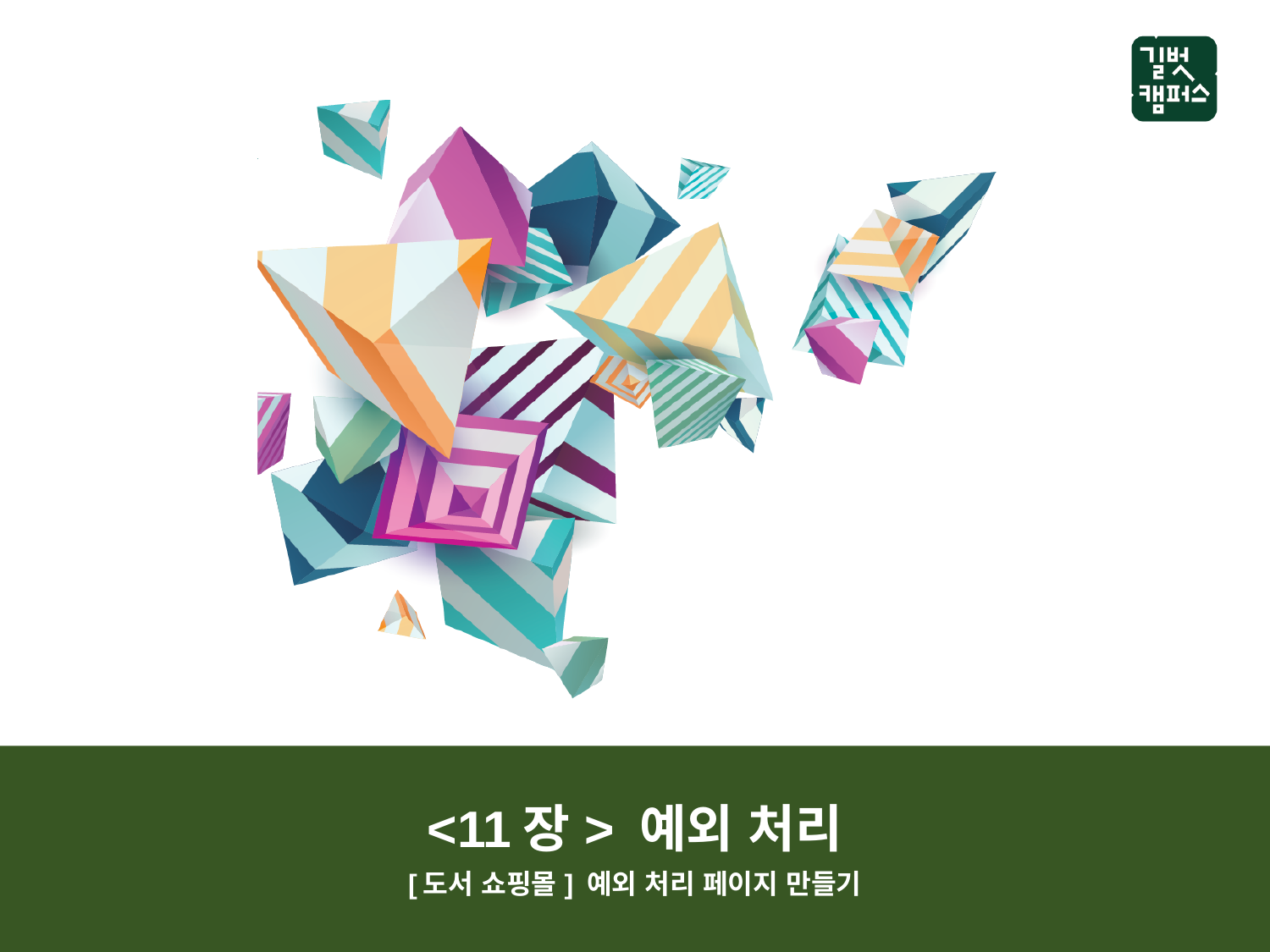

<11장> 예외 처리
[도서 쇼핑몰] 예외 처리 페이지 만들기
<1장> 전기의 기본 개념과 팅커캐드